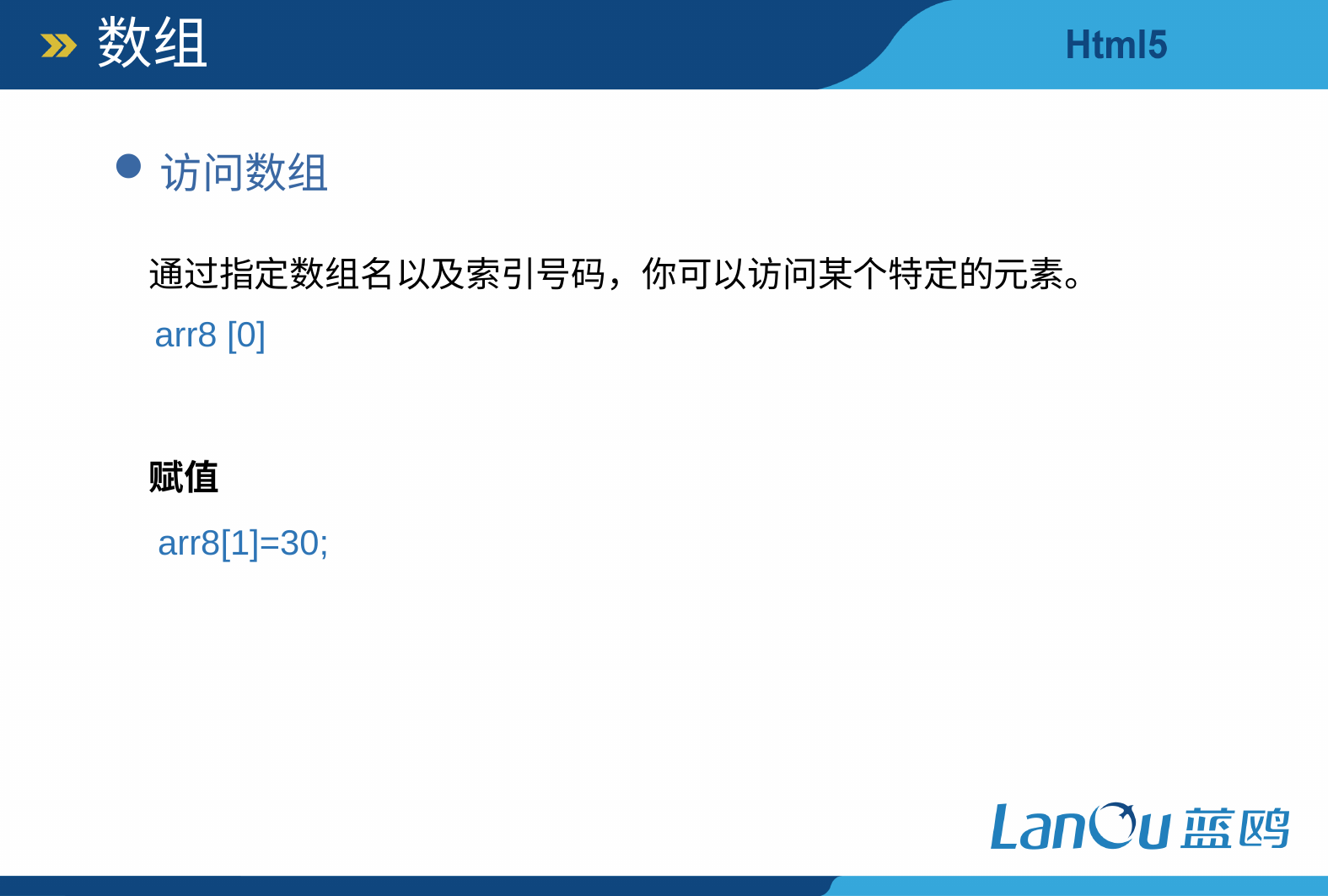

数组
访问数组
通过指定数组名以及索引号码，你可以访问某个特定的元素。
arr8 [0]
赋值
arr8[1]=30;